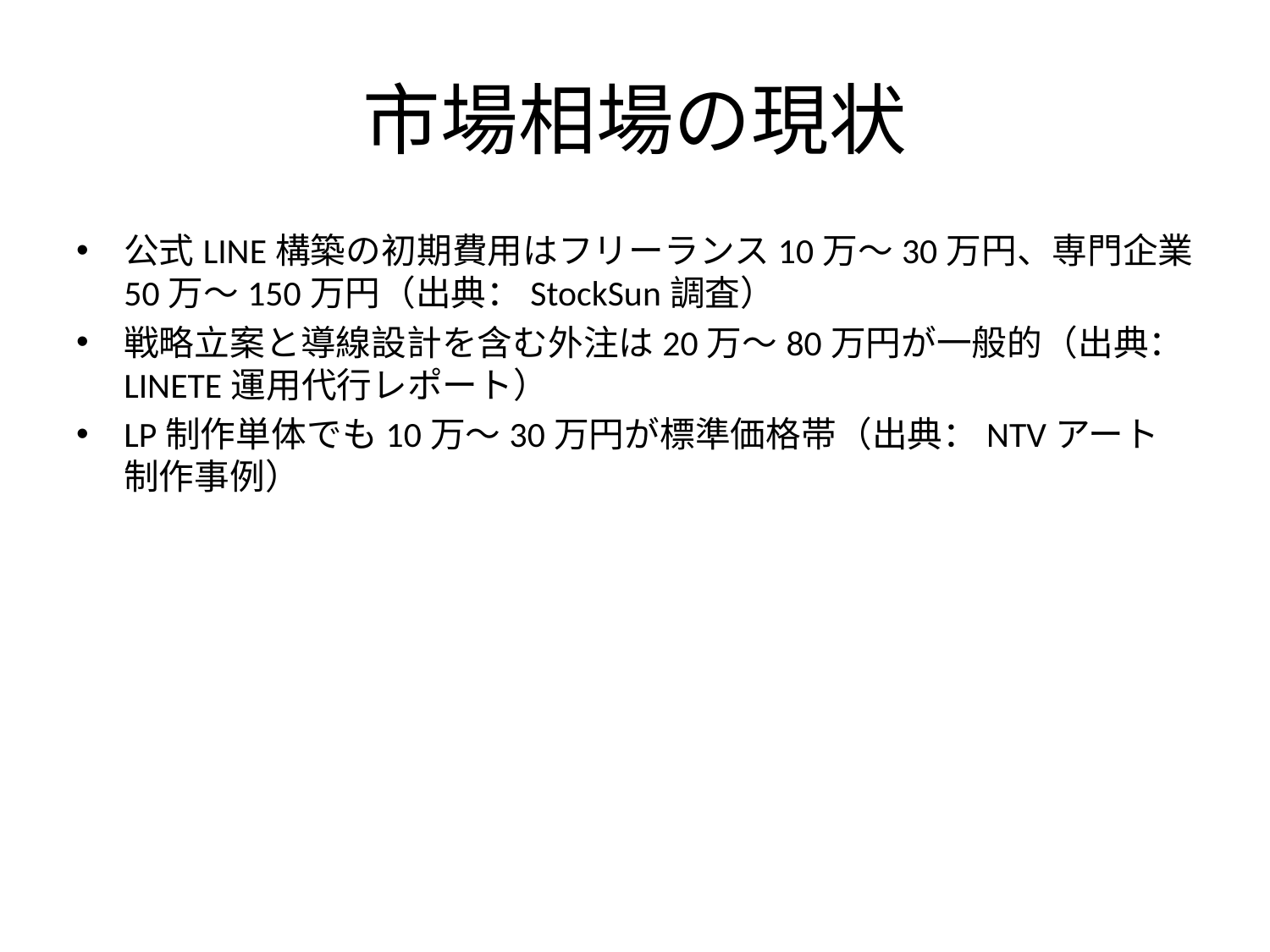

# 市場相場の現状
公式LINE構築の初期費用はフリーランス10万〜30万円、専門企業50万〜150万円（出典：StockSun調査）
戦略立案と導線設計を含む外注は20万〜80万円が一般的（出典：LINETE運用代行レポート）
LP制作単体でも10万〜30万円が標準価格帯（出典：NTVアート制作事例）